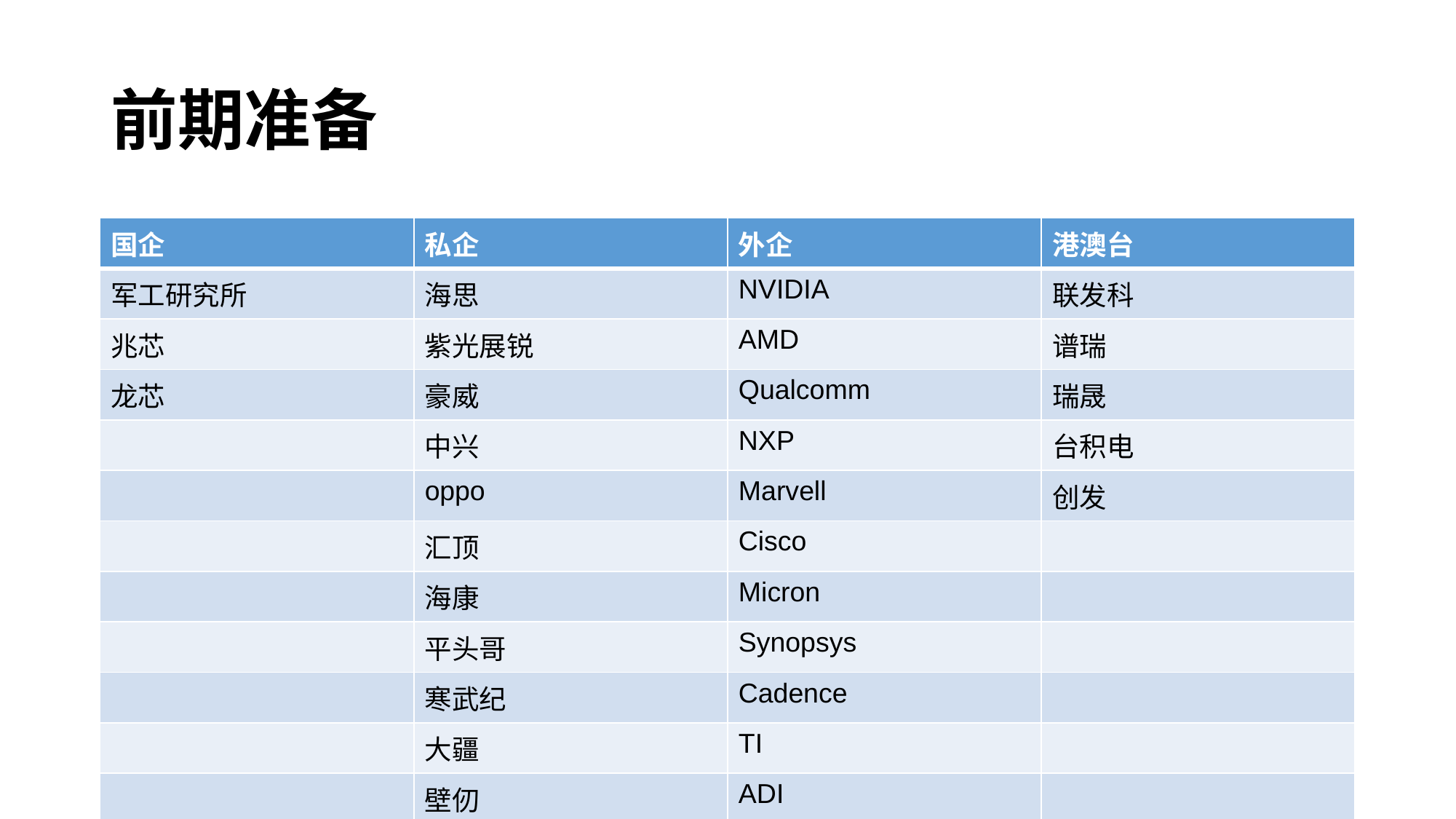

# 前期准备
| 国企 | 私企 | 外企 | 港澳台 |
| --- | --- | --- | --- |
| 军工研究所 | 海思 | NVIDIA | 联发科 |
| 兆芯 | 紫光展锐 | AMD | 谱瑞 |
| 龙芯 | 豪威 | Qualcomm | 瑞晟 |
|  | 中兴 | NXP | 台积电 |
|  | oppo | Marvell | 创发 |
|  | 汇顶 | Cisco |  |
|  | 海康 | Micron |  |
|  | 平头哥 | Synopsys |  |
|  | 寒武纪 | Cadence |  |
|  | 大疆 | TI |  |
|  | 壁仞 | ADI |  |